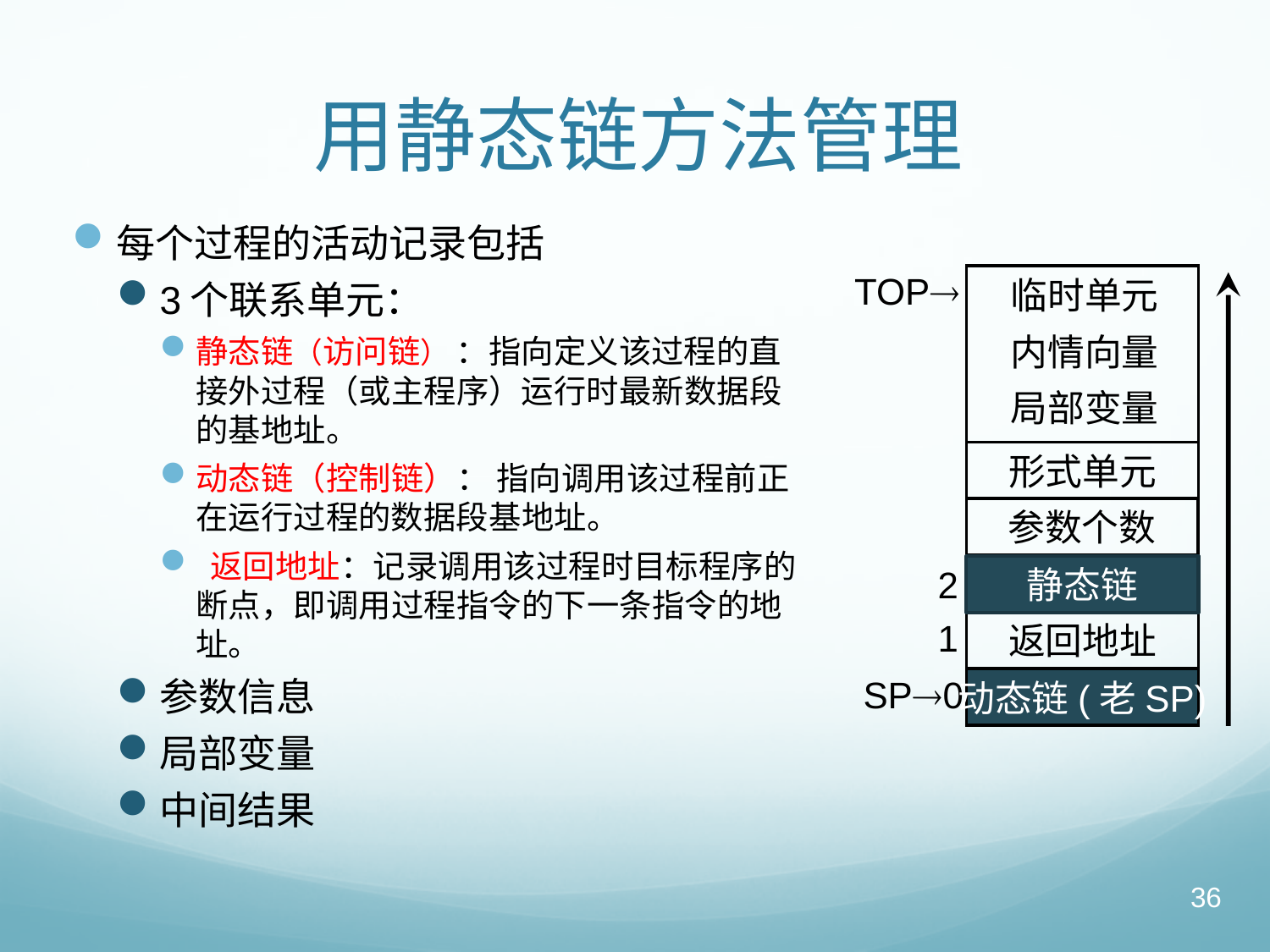

# 用静态链方法管理
每个过程的活动记录包括
3个联系单元：
静态链（访问链） ：指向定义该过程的直接外过程（或主程序）运行时最新数据段的基地址。
动态链（控制链）： 指向调用该过程前正在运行过程的数据段基地址。
 返回地址：记录调用该过程时目标程序的断点，即调用过程指令的下一条指令的地址。
参数信息
局部变量
中间结果
TOP→

临时单元

内情向量
局部变量
形式单元
参数个数
静态链
2
返回地址
1
动态链(老SP)
SP→0
36